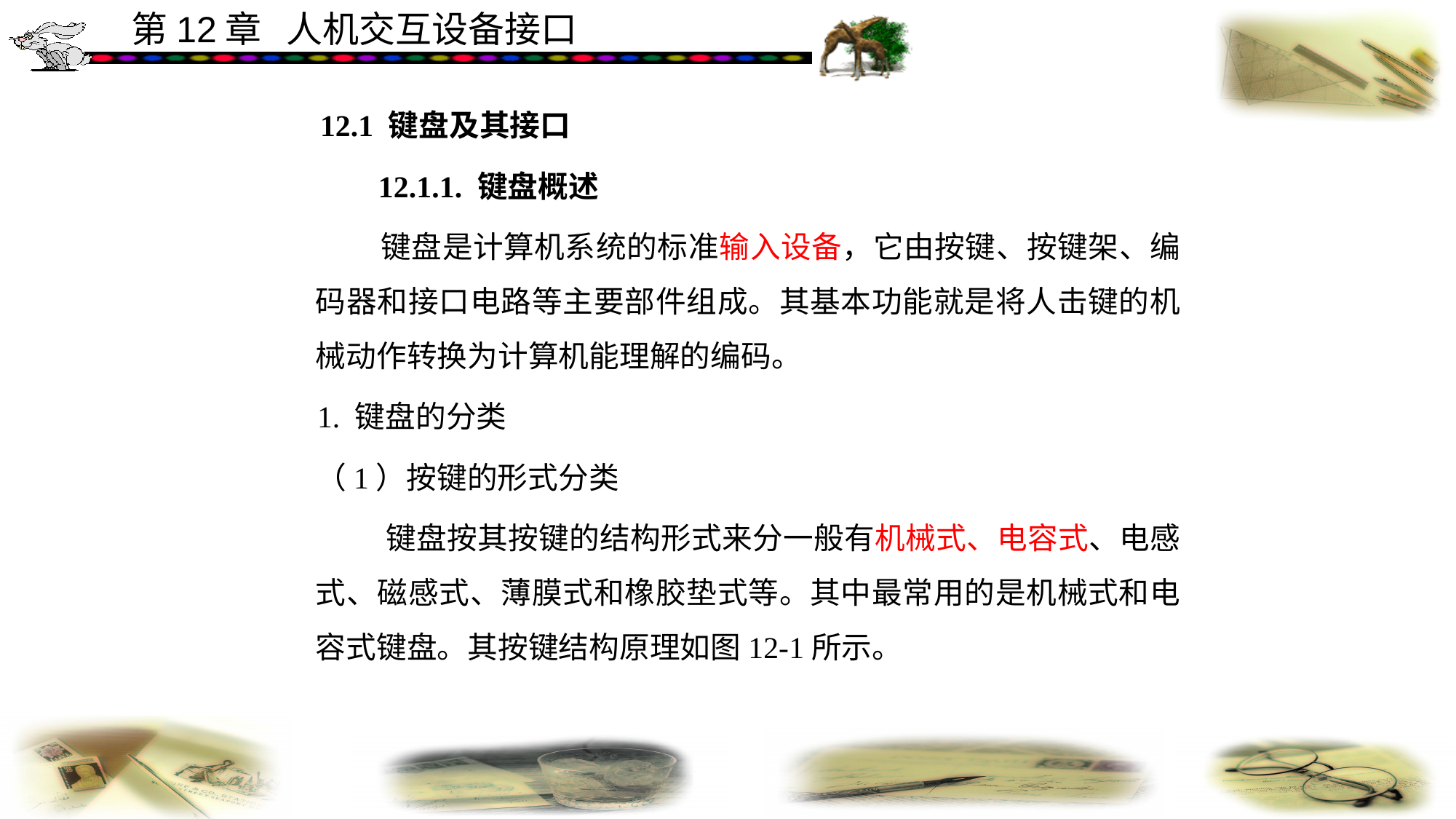

12.1 键盘及其接口
          12.1.1. 键盘概述
          键盘是计算机系统的标准输入设备，它由按键、按键架、编码器和接口电路等主要部件组成。其基本功能就是将人击键的机械动作转换为计算机能理解的编码。
  1. 键盘的分类
 （1）按键的形式分类
           键盘按其按键的结构形式来分一般有机械式、电容式、电感式、磁感式、薄膜式和橡胶垫式等。其中最常用的是机械式和电容式键盘。其按键结构原理如图12-1所示。